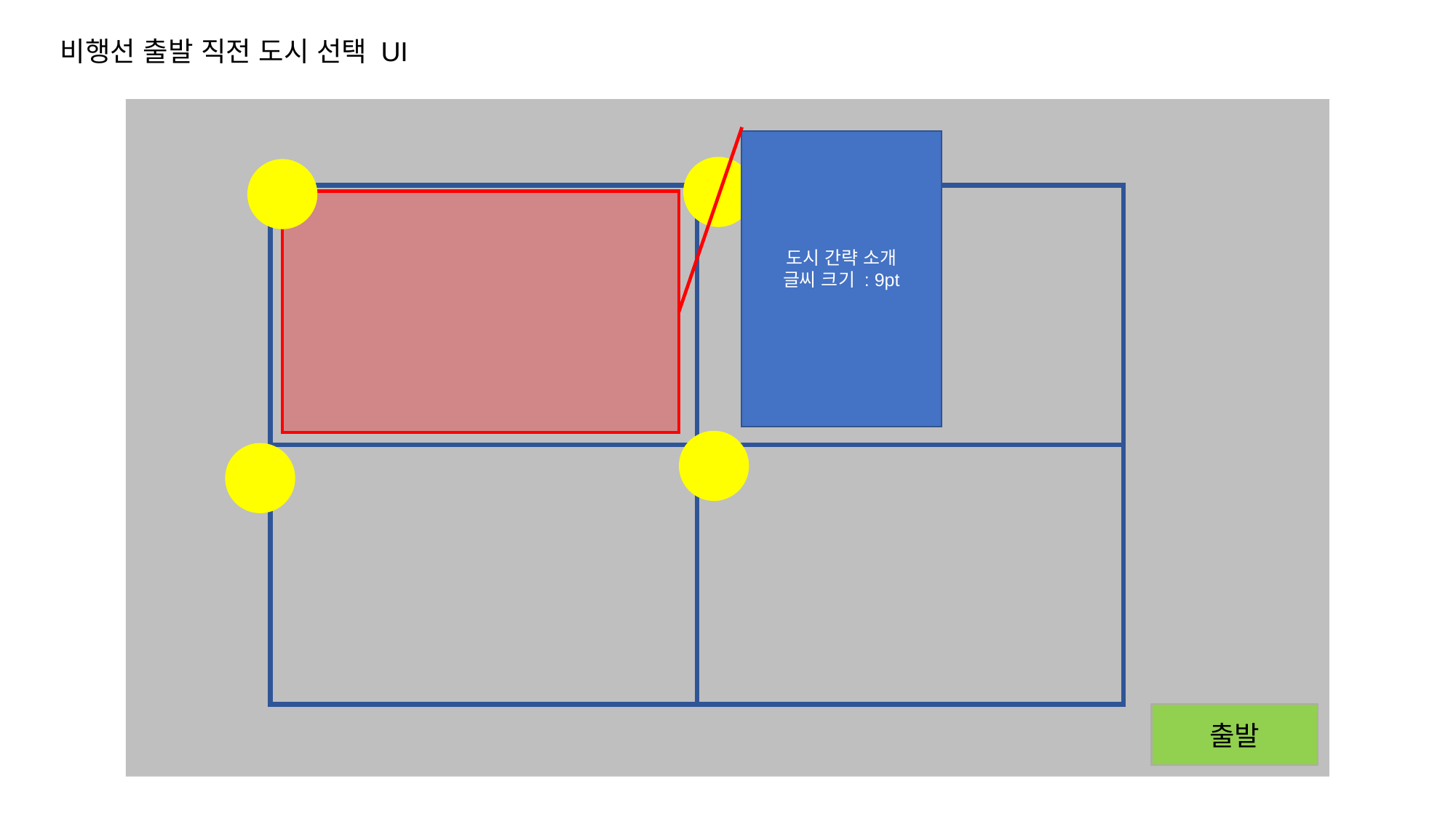

비행선 출발 직전 도시 선택 UI

도시 간략 소개
글씨 크기 : 9pt

출발